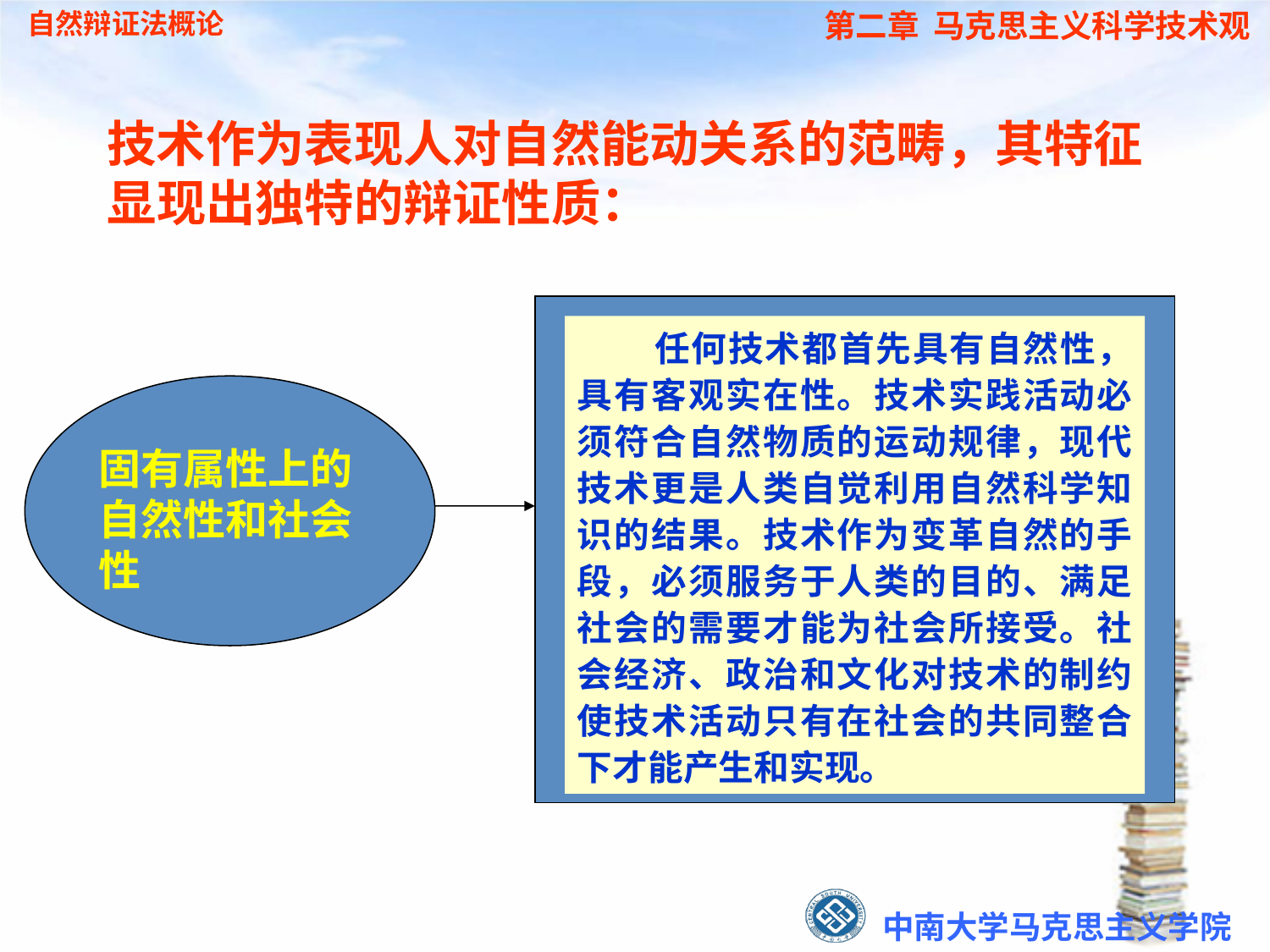

技术作为表现人对自然能动关系的范畴，其特征显现出独特的辩证性质：

       任何技术都首先具有自然性，具有客观实在性。技术实践活动必须符合自然物质的运动规律，现代技术更是人类自觉利用自然科学知识的结果。技术作为变革自然的手段，必须服务于人类的目的、满足社会的需要才能为社会所接受。社会经济、政治和文化对技术的制约使技术活动只有在社会的共同整合下才能产生和实现。

固有属性上的自然性和社会性